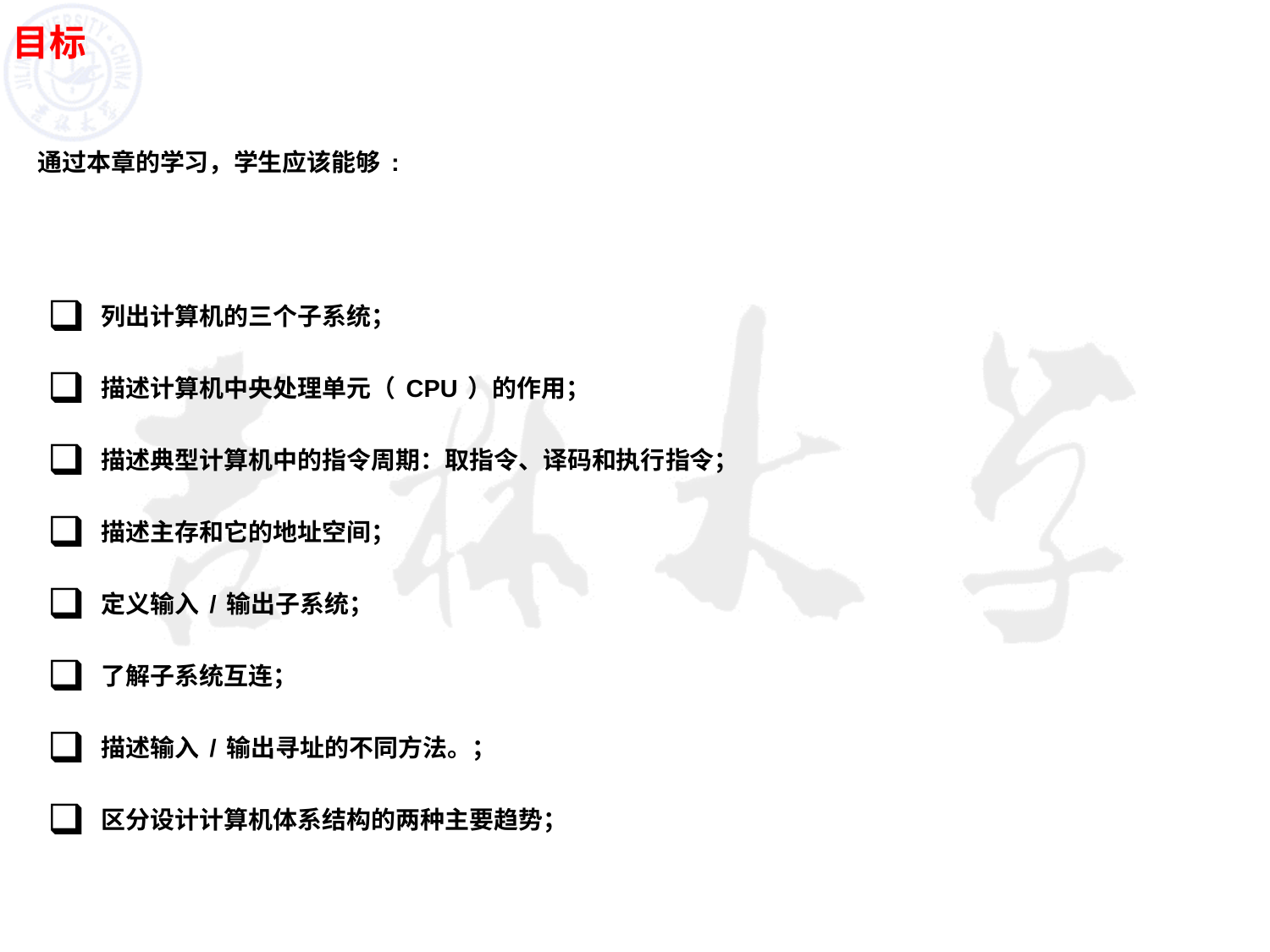

目标
通过本章的学习，学生应该能够:
 列出计算机的三个子系统；
 描述计算机中央处理单元（CPU）的作用；
 描述典型计算机中的指令周期：取指令、译码和执行指令；
 描述主存和它的地址空间；
 定义输入/输出子系统；
 了解子系统互连；
 描述输入/输出寻址的不同方法。；
 区分设计计算机体系结构的两种主要趋势；